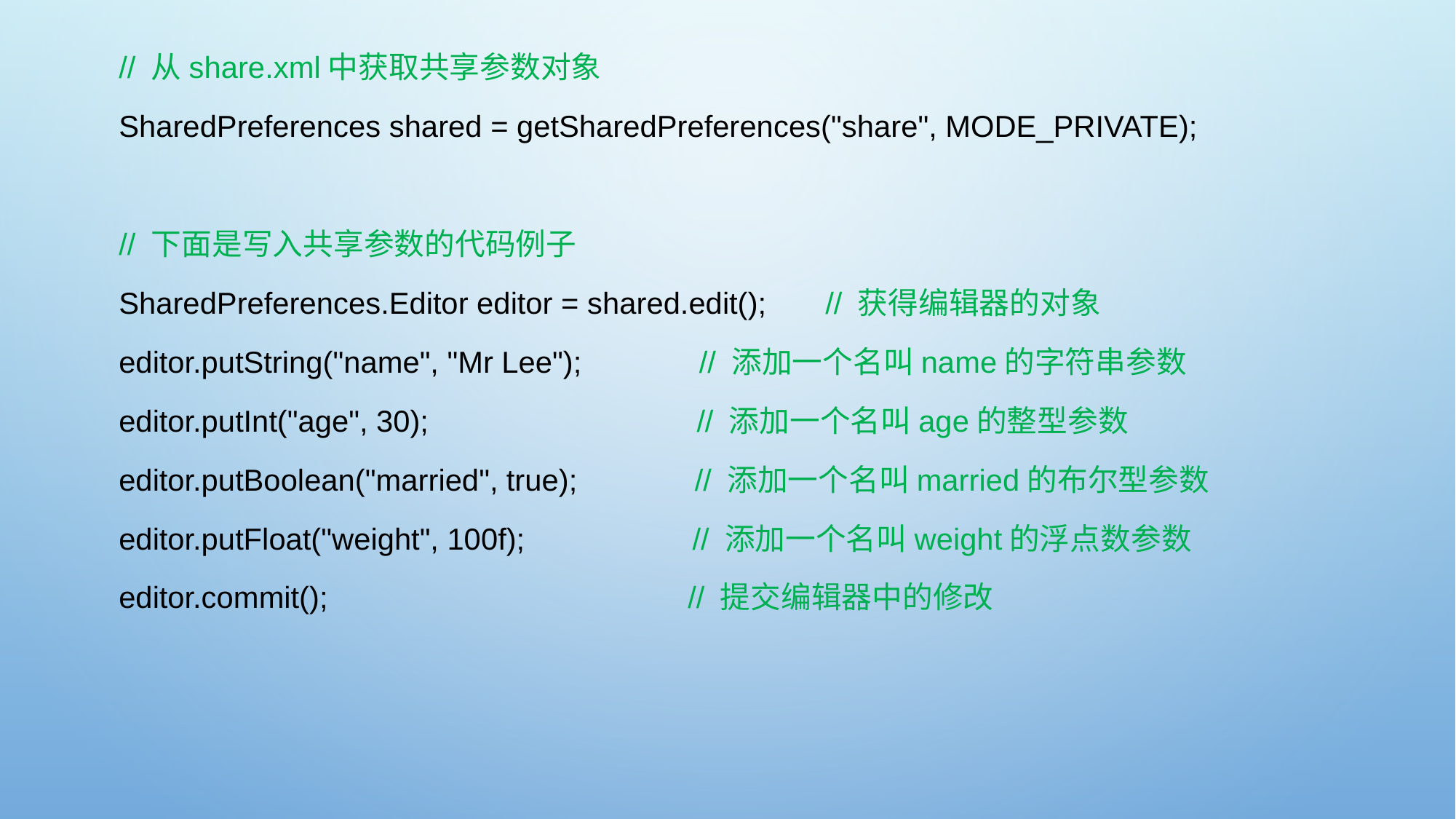

// 从share.xml中获取共享参数对象
    SharedPreferences shared = getSharedPreferences("share", MODE_PRIVATE);

    // 下面是写入共享参数的代码例子
    SharedPreferences.Editor editor = shared.edit();       // 获得编辑器的对象
    editor.putString("name", "Mr Lee");              // 添加一个名叫name的字符串参数
    editor.putInt("age", 30);                                // 添加一个名叫age的整型参数
    editor.putBoolean("married", true);              // 添加一个名叫married的布尔型参数
    editor.putFloat("weight", 100f);                    // 添加一个名叫weight的浮点数参数
    editor.commit();                                           // 提交编辑器中的修改